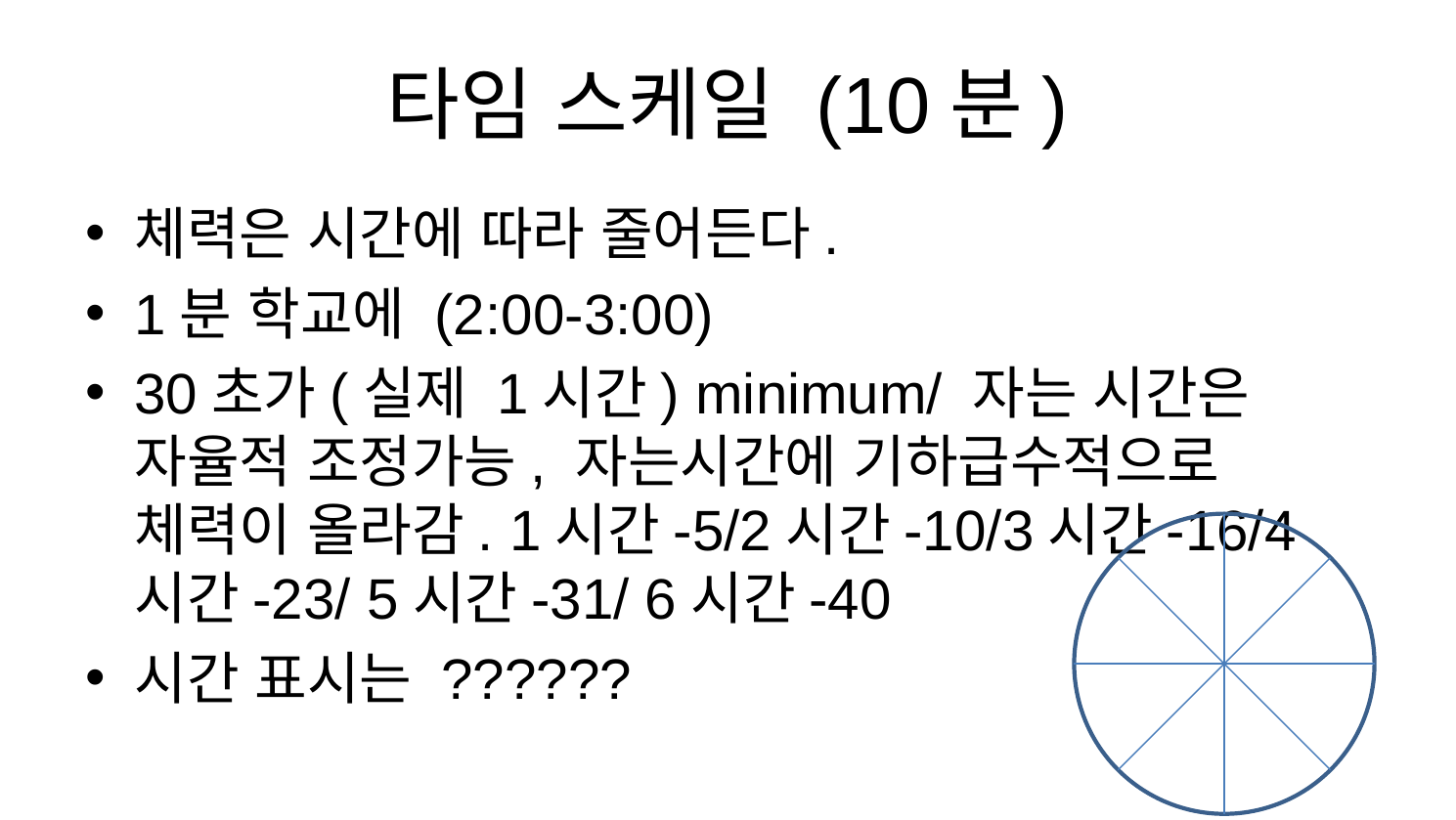

# 타임 스케일 (10분)
체력은 시간에 따라 줄어든다.
1분 학교에 (2:00-3:00)
30초가(실제 1시간) minimum/ 자는 시간은 자율적 조정가능, 자는시간에 기하급수적으로 체력이 올라감. 1시간-5/2시간-10/3시간-16/4시간-23/ 5시간-31/ 6시간-40
시간 표시는 ??????